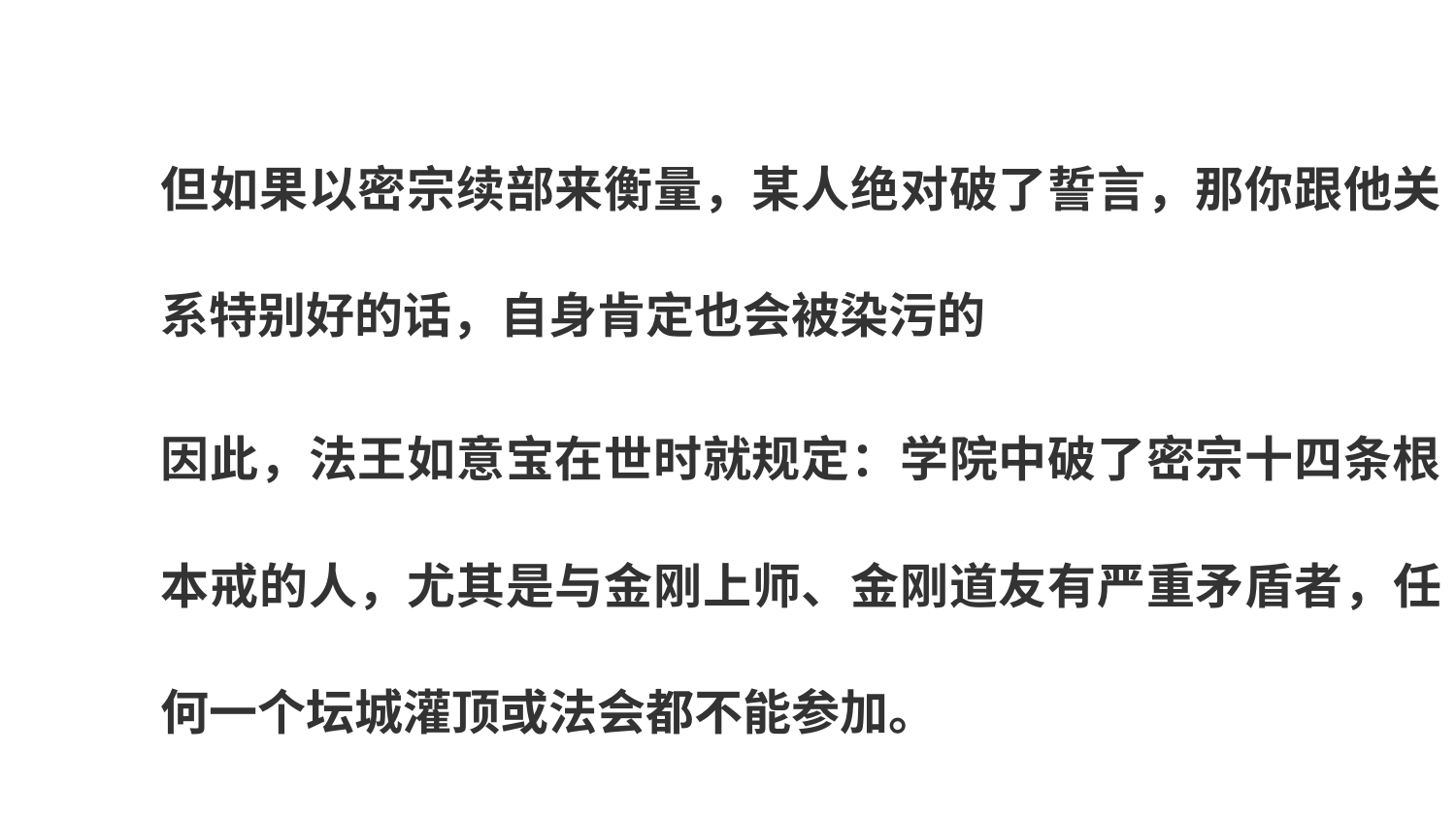

但如果以密宗续部来衡量，某人绝对破了誓言，那你跟他关系特别好的话，自身肯定也会被染污的
因此，法王如意宝在世时就规定：学院中破了密宗十四条根本戒的人，尤其是与金刚上师、金刚道友有严重矛盾者，任何一个坛城灌顶或法会都不能参加。